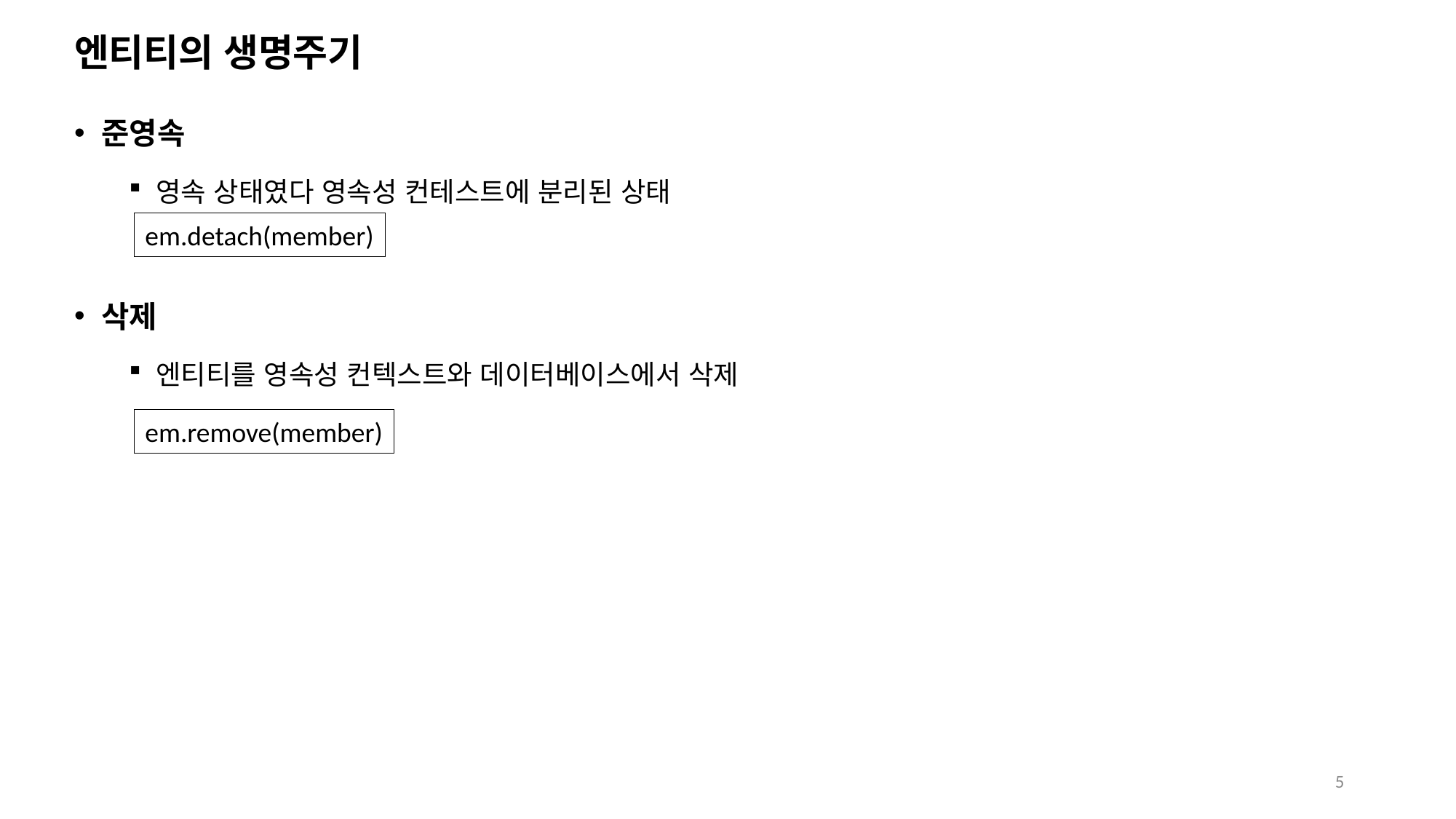

# 엔티티의 생명주기
준영속
영속 상태였다 영속성 컨테스트에 분리된 상태

삭제
엔티티를 영속성 컨텍스트와 데이터베이스에서 삭제
em.detach(member)
em.remove(member)
5